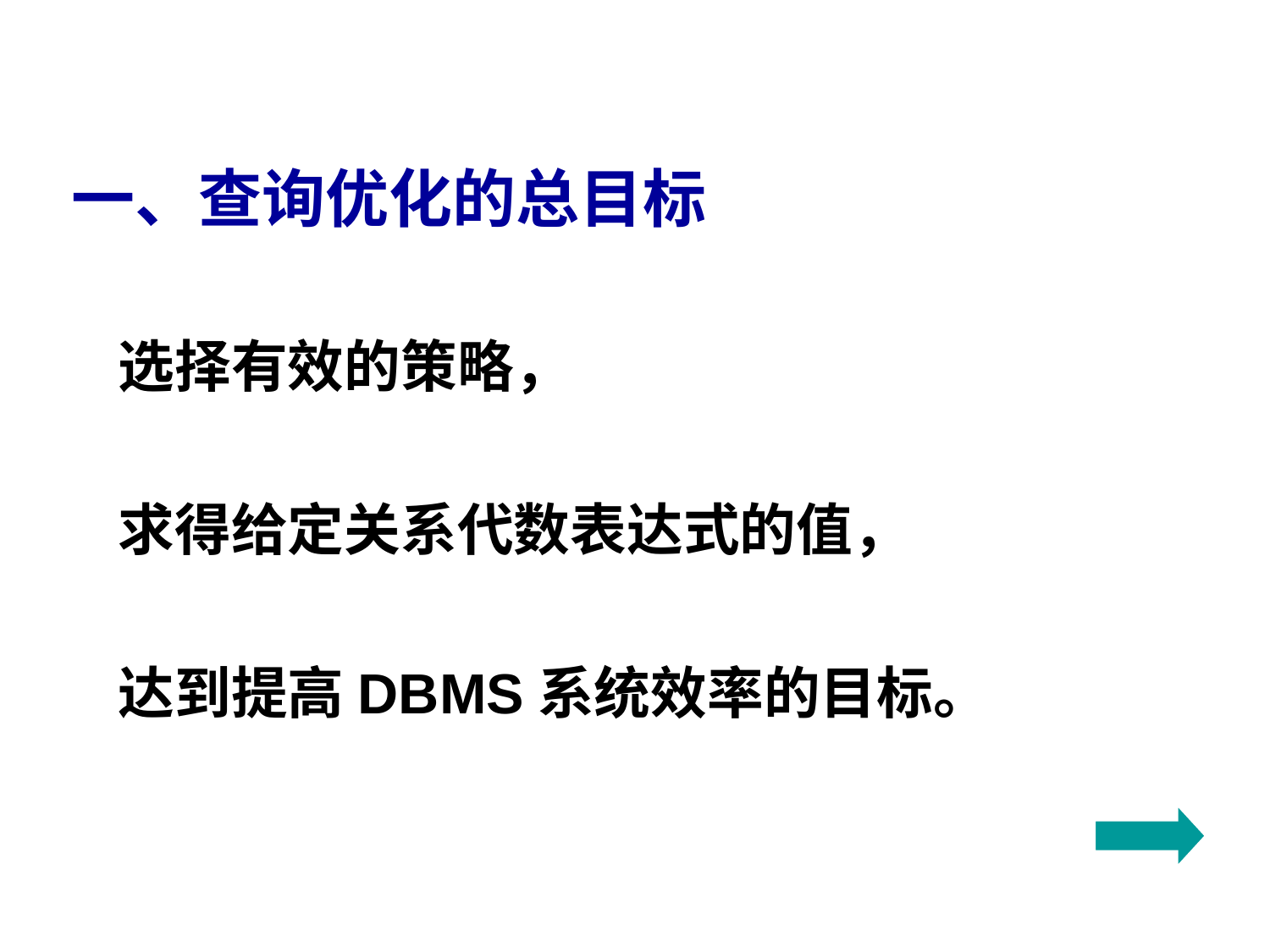

一、查询优化的总目标
      选择有效的策略，
      求得给定关系代数表达式的值，
      达到提高DBMS系统效率的目标。